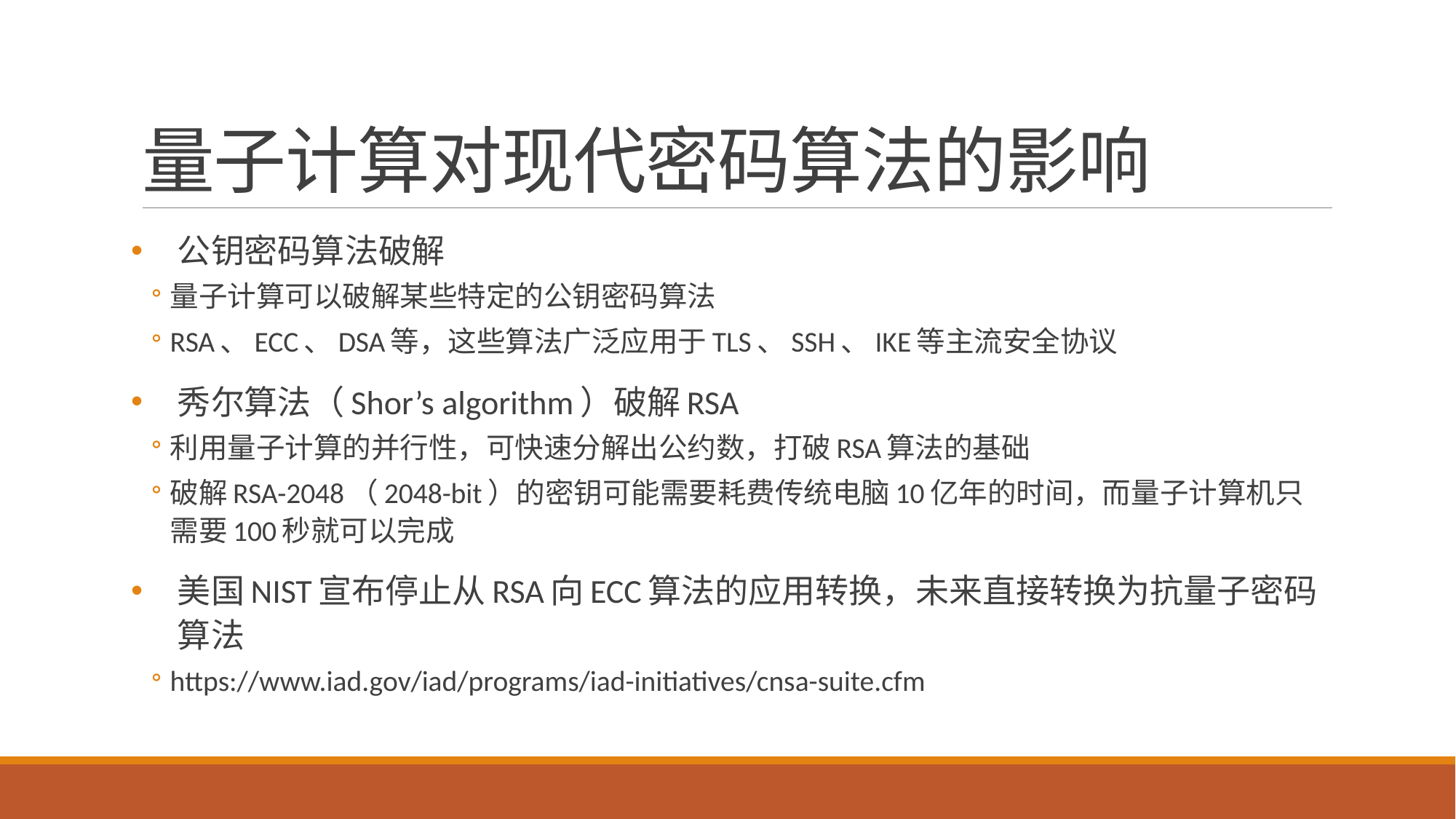

# 量子计算对现代密码算法的影响
公钥密码算法破解
量子计算可以破解某些特定的公钥密码算法
RSA、ECC、DSA等，这些算法广泛应用于TLS、SSH、IKE等主流安全协议
秀尔算法（Shor’s algorithm）破解RSA
利用量子计算的并行性，可快速分解出公约数，打破RSA算法的基础
破解RSA-2048（2048-bit）的密钥可能需要耗费传统电脑10亿年的时间，而量子计算机只需要100秒就可以完成
美国NIST宣布停止从RSA向ECC算法的应用转换，未来直接转换为抗量子密码算法
https://www.iad.gov/iad/programs/iad-initiatives/cnsa-suite.cfm